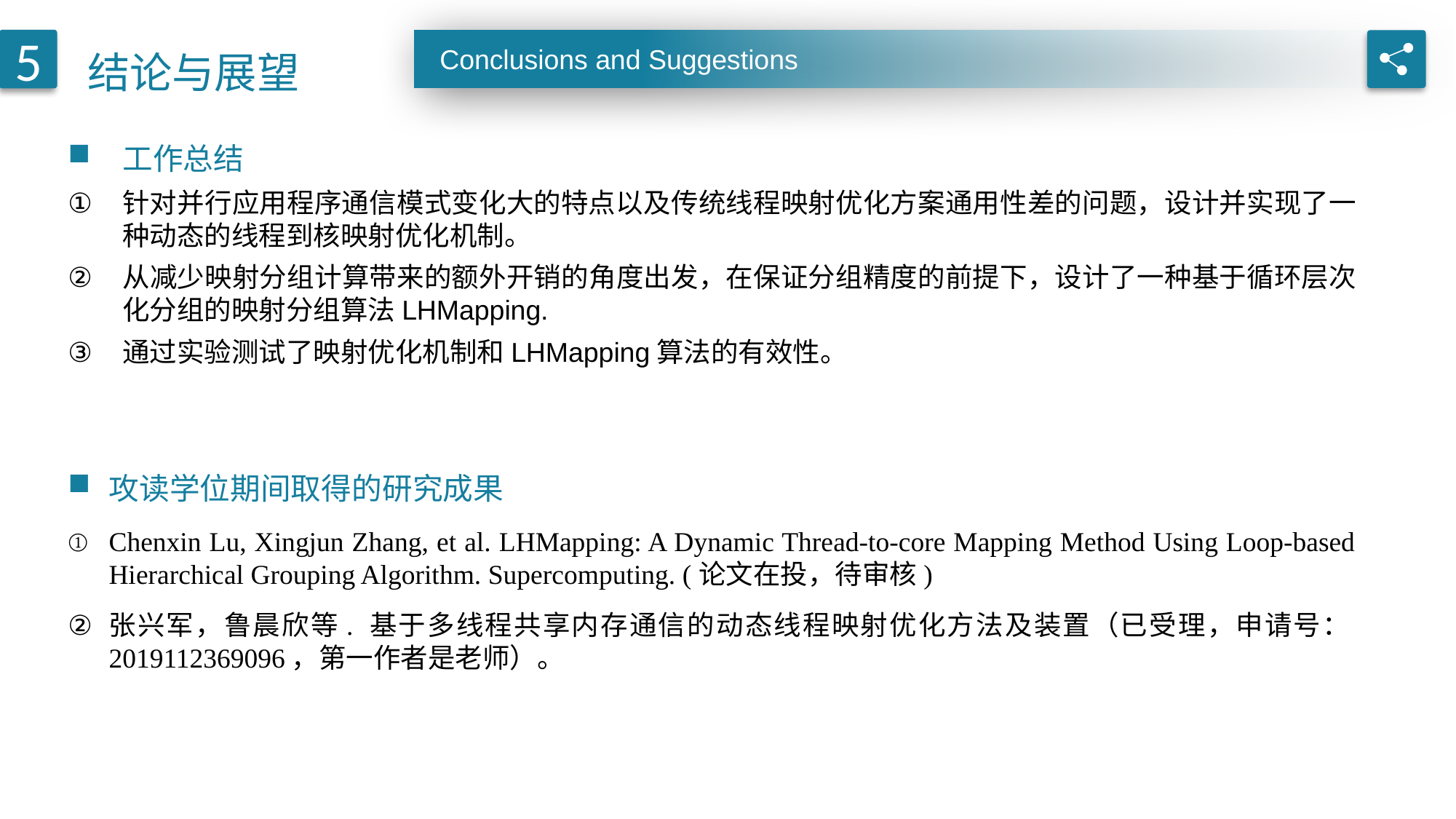

结论与展望
5

Conclusions and Suggestions

工作总结
针对并行应用程序通信模式变化大的特点以及传统线程映射优化方案通用性差的问题，设计并实现了一种动态的线程到核映射优化机制。
从减少映射分组计算带来的额外开销的角度出发，在保证分组精度的前提下，设计了一种基于循环层次化分组的映射分组算法LHMapping.
通过实验测试了映射优化机制和LHMapping算法的有效性。

攻读学位期间取得的研究成果
Chenxin Lu, Xingjun Zhang, et al. LHMapping: A Dynamic Thread-to-core Mapping Method Using Loop-based Hierarchical Grouping Algorithm. Supercomputing. (论文在投，待审核)
张兴军，鲁晨欣等. 基于多线程共享内存通信的动态线程映射优化方法及装置（已受理，申请号：2019112369096，第一作者是老师）。